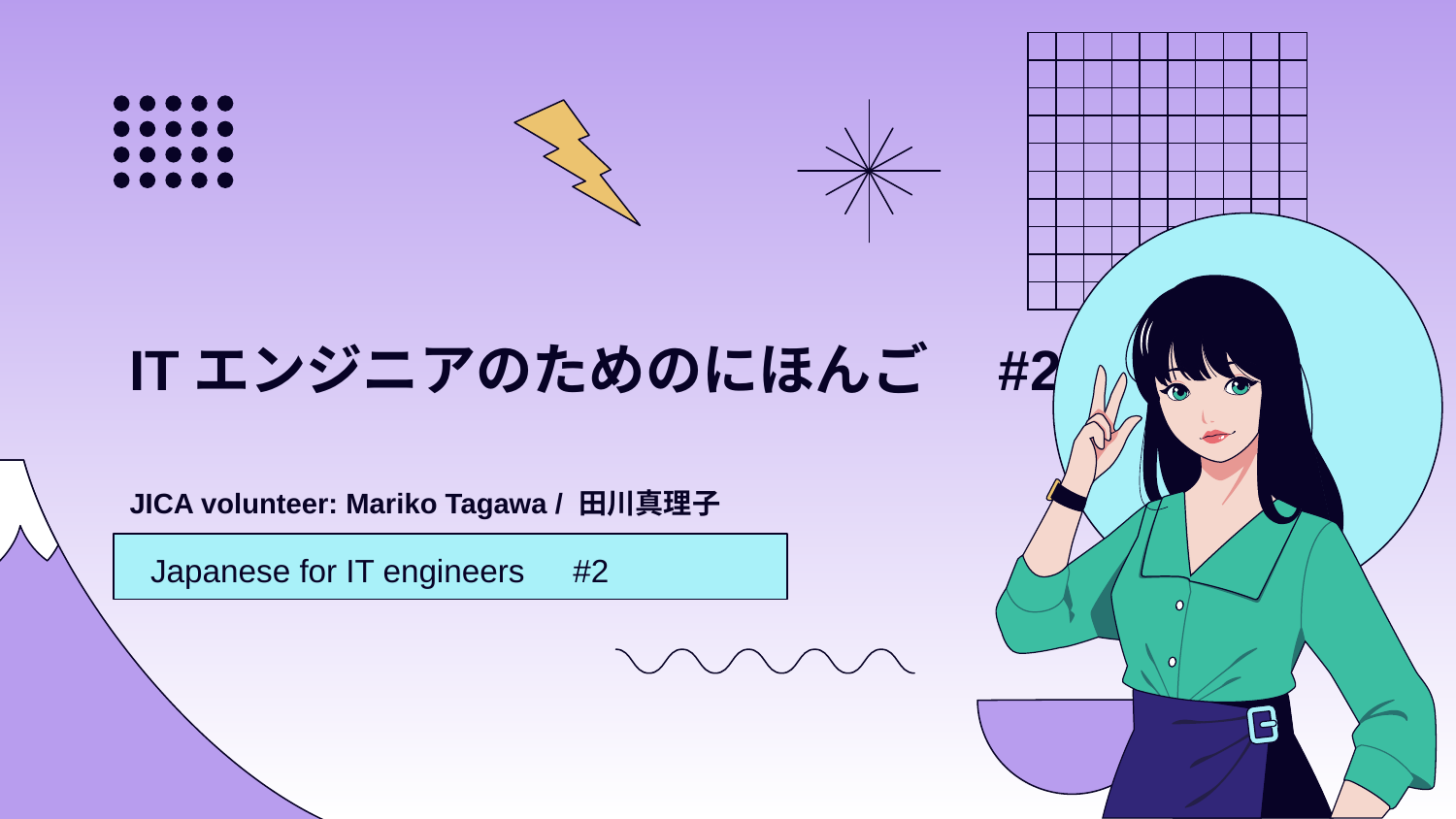

# ITエンジニアのためのにほんご　#2 JICA volunteer: Mariko Tagawa / 田川真理子
Japanese for IT engineers　#2